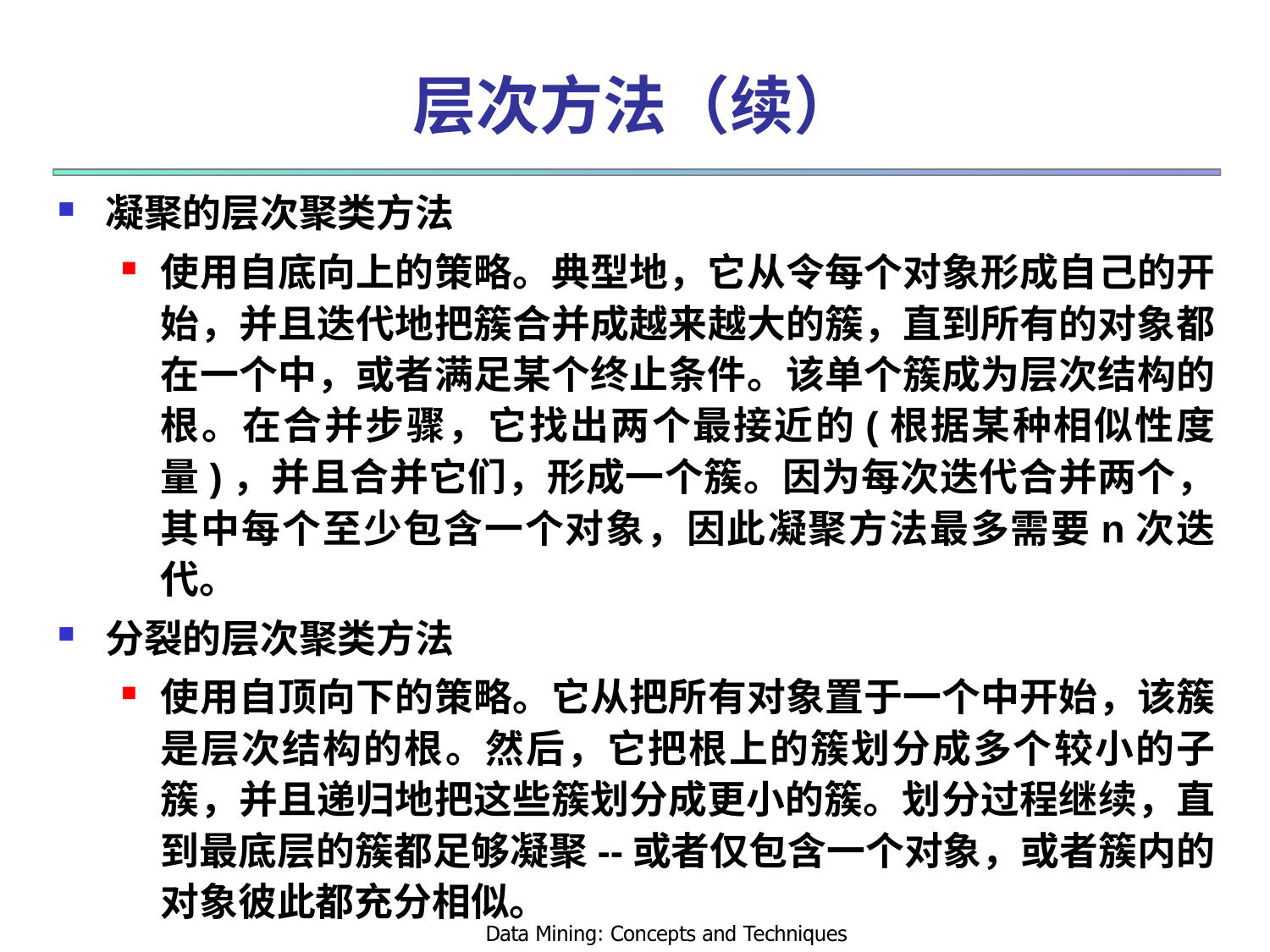

# 层次方法（续）
凝聚的层次聚类方法
使用自底向上的策略。典型地，它从令每个对象形成自己的开始，并且迭代地把簇合并成越来越大的簇，直到所有的对象都在一个中，或者满足某个终止条件。该单个簇成为层次结构的根。在合并步骤，它找出两个最接近的(根据某种相似性度量)，并且合并它们，形成一个簇。因为每次迭代合并两个，其中每个至少包含一个对象，因此凝聚方法最多需要n次迭代。
分裂的层次聚类方法
使用自顶向下的策略。它从把所有对象置于一个中开始，该簇是层次结构的根。然后，它把根上的簇划分成多个较小的子簇，并且递归地把这些簇划分成更小的簇。划分过程继续，直到最底层的簇都足够凝聚--或者仅包含一个对象，或者簇内的对象彼此都充分相似。
Data Mining: Concepts and Techniques
34